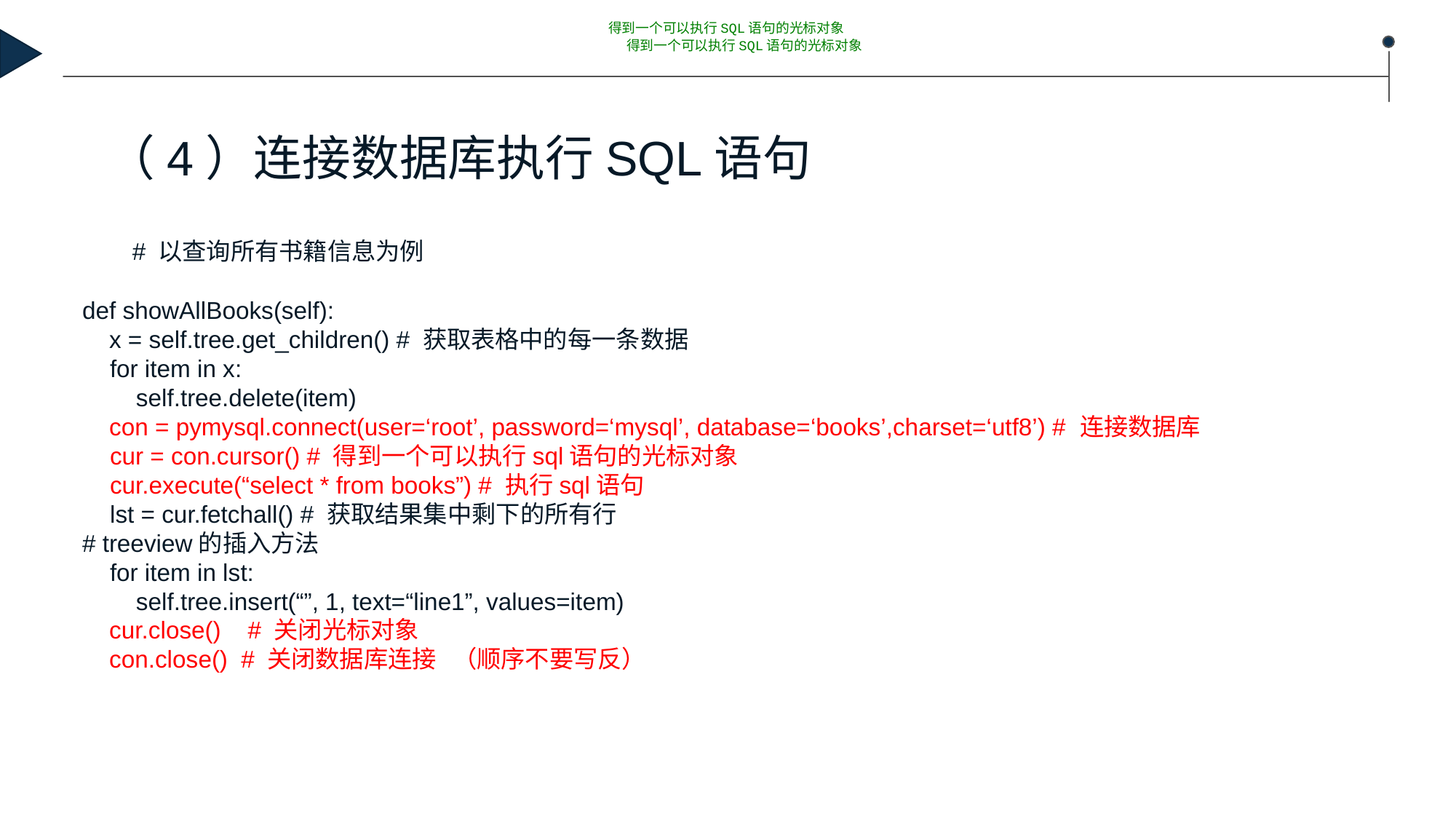

得到一个可以执行SQL语句的光标对象
得到一个可以执行SQL语句的光标对象

（4）连接数据库执行SQL语句
 # 以查询所有书籍信息为例

def showAllBooks(self):
    x = self.tree.get_children() # 获取表格中的每一条数据
    for item in x:
        self.tree.delete(item)
    con = pymysql.connect(user=‘root’, password=‘mysql’, database=‘books’,charset=‘utf8’) # 连接数据库
    cur = con.cursor() # 得到一个可以执行sql语句的光标对象
    cur.execute(“select * from books”) # 执行sql语句
    lst = cur.fetchall() # 获取结果集中剩下的所有行
# treeview的插入方法 for item in lst: self.tree.insert(“”, 1, text=“line1”, values=item) cur.close()    # 关闭光标对象
    con.close()  # 关闭数据库连接   （顺序不要写反）